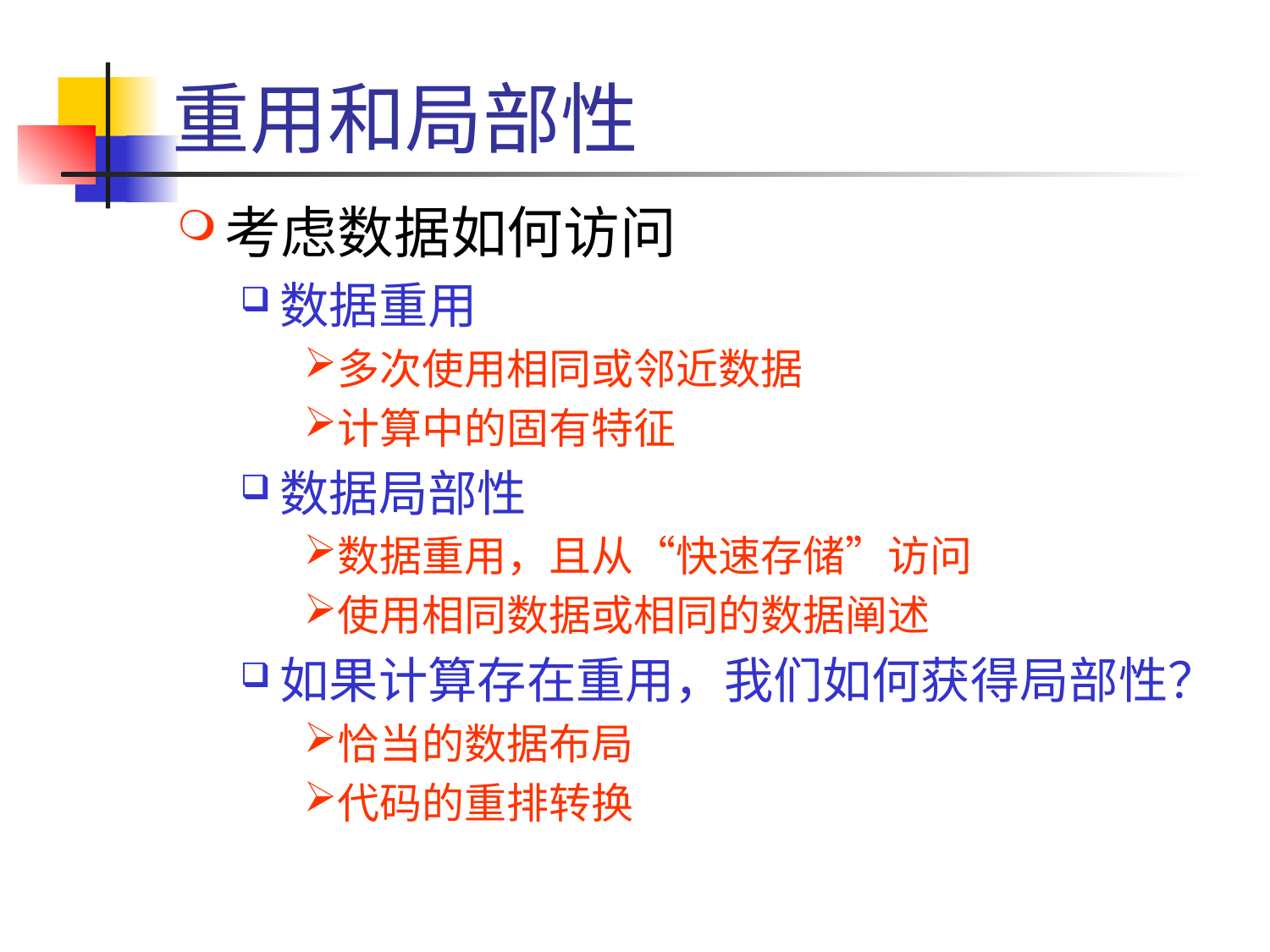

# 重用和局部性
考虑数据如何访问
数据重用
多次使用相同或邻近数据
计算中的固有特征
数据局部性
数据重用，且从“快速存储”访问
使用相同数据或相同的数据阐述
如果计算存在重用，我们如何获得局部性？
恰当的数据布局
代码的重排转换